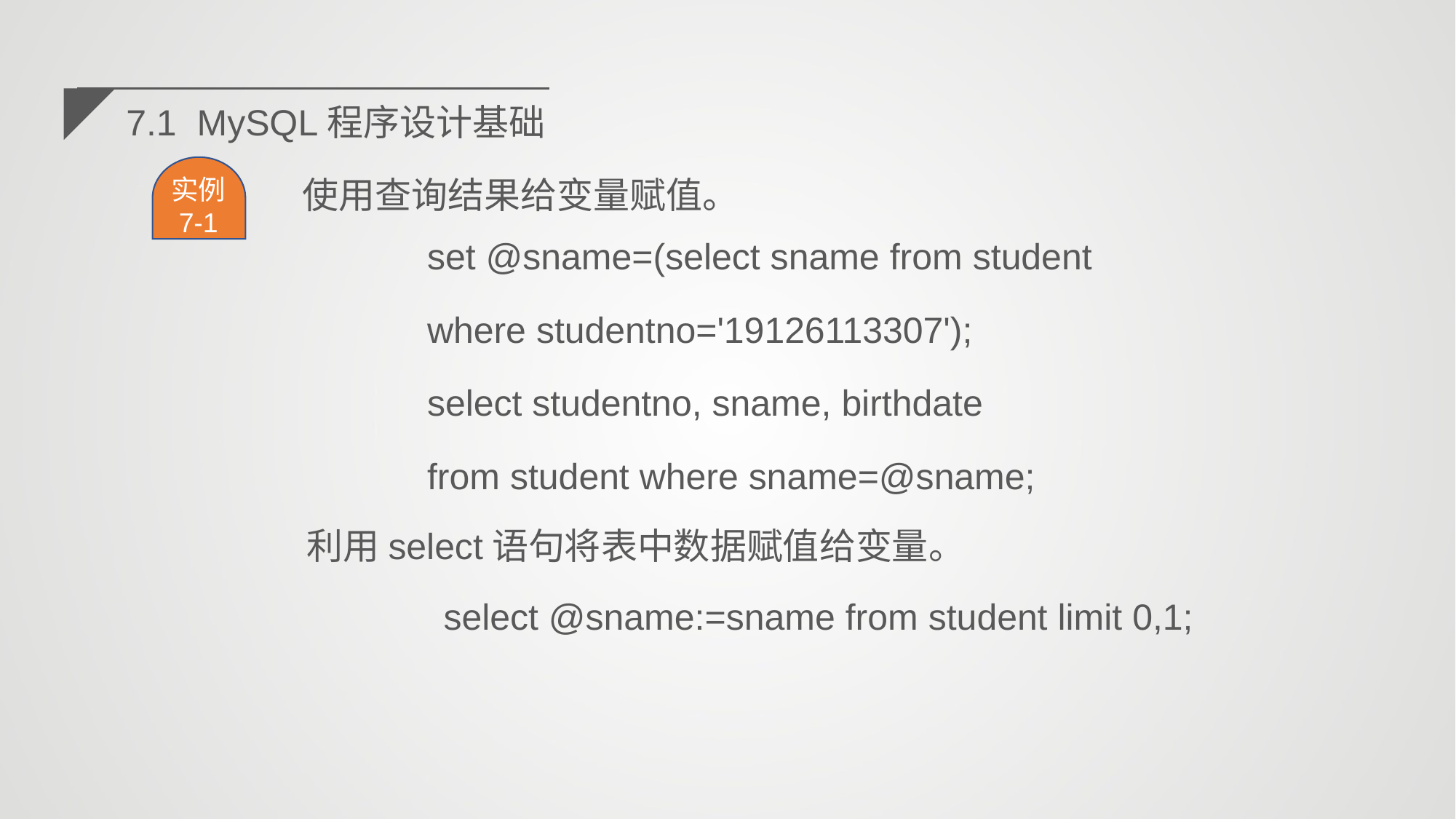

7.1  MySQL程序设计基础

实例
 7-1
使用查询结果给变量赋值。
set @sname=(select sname from student
where studentno='19126113307');
select studentno, sname, birthdate
from student where sname=@sname;

利用select语句将表中数据赋值给变量。
select @sname:=sname from student limit 0,1;